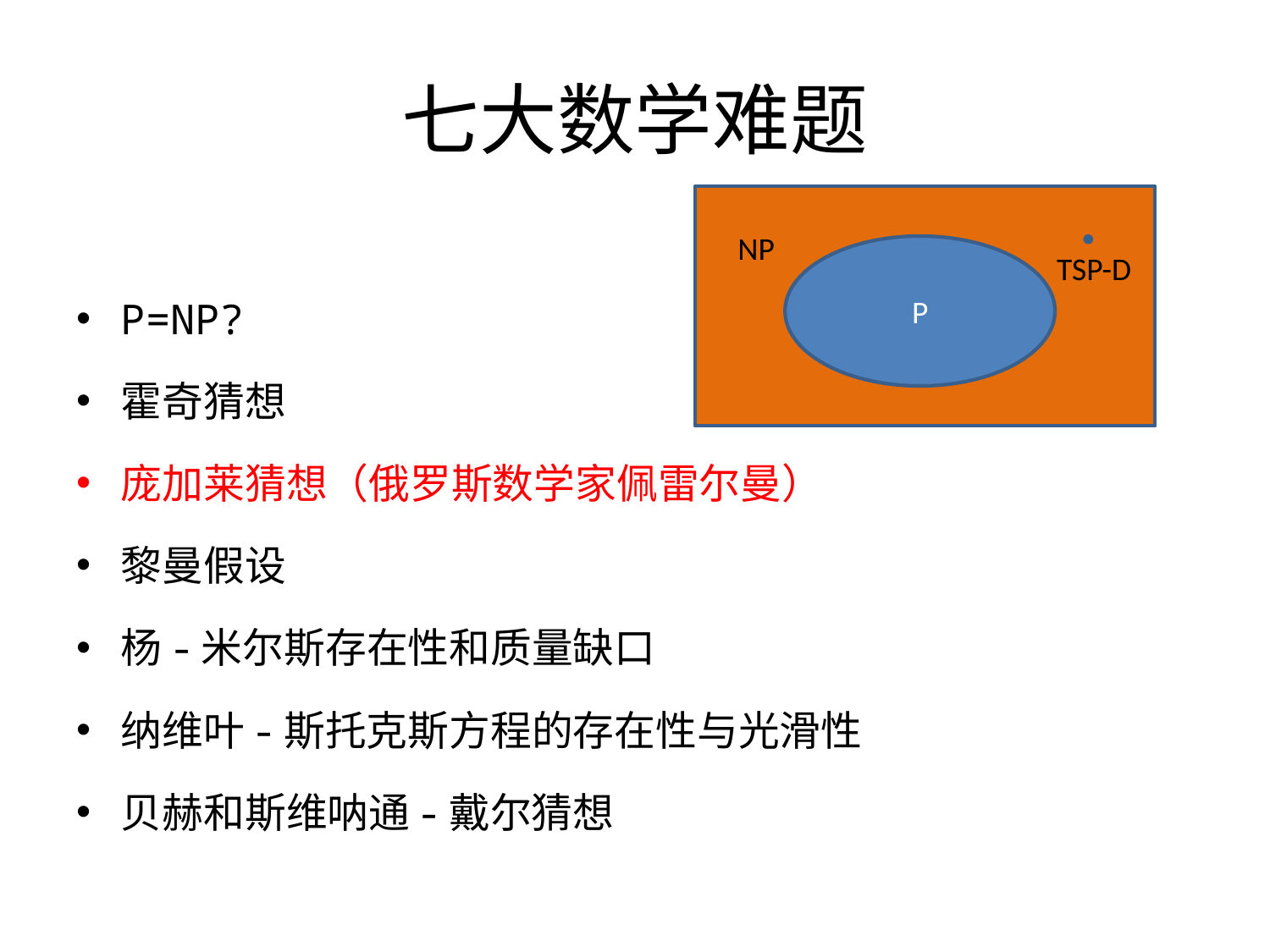

# 七大数学难题

P=NP?
霍奇猜想
庞加莱猜想（俄罗斯数学家佩雷尔曼）
黎曼假设
杨-米尔斯存在性和质量缺口
纳维叶-斯托克斯方程的存在性与光滑性
贝赫和斯维呐通-戴尔猜想

NP
P

TSP-D